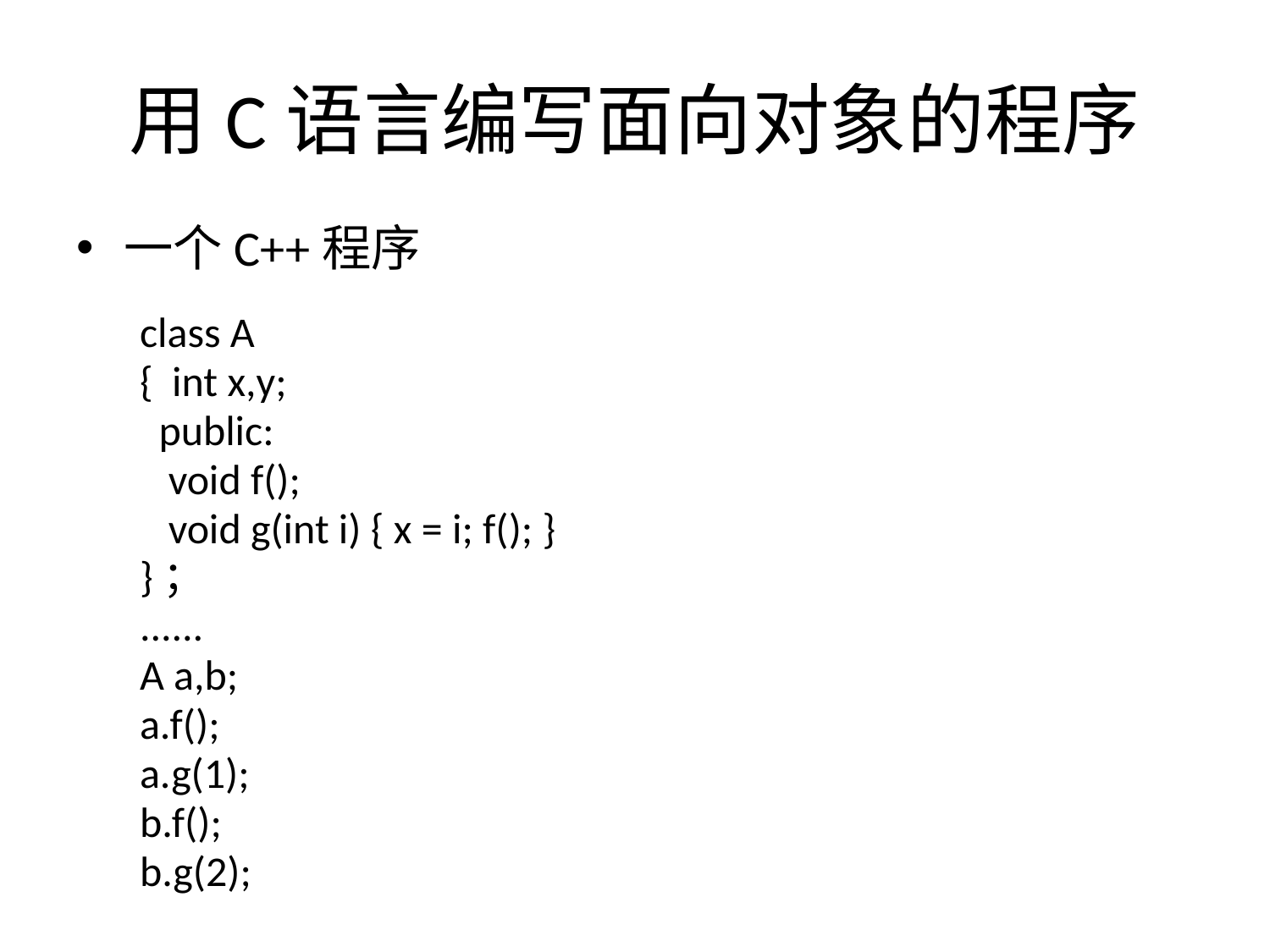

# 用C语言编写面向对象的程序
一个C++程序
class A
{  int x,y;
  public:
   void f();
   void g(int i) { x = i; f(); }
}；
......
A a,b;
a.f();
a.g(1);
b.f();
b.g(2);